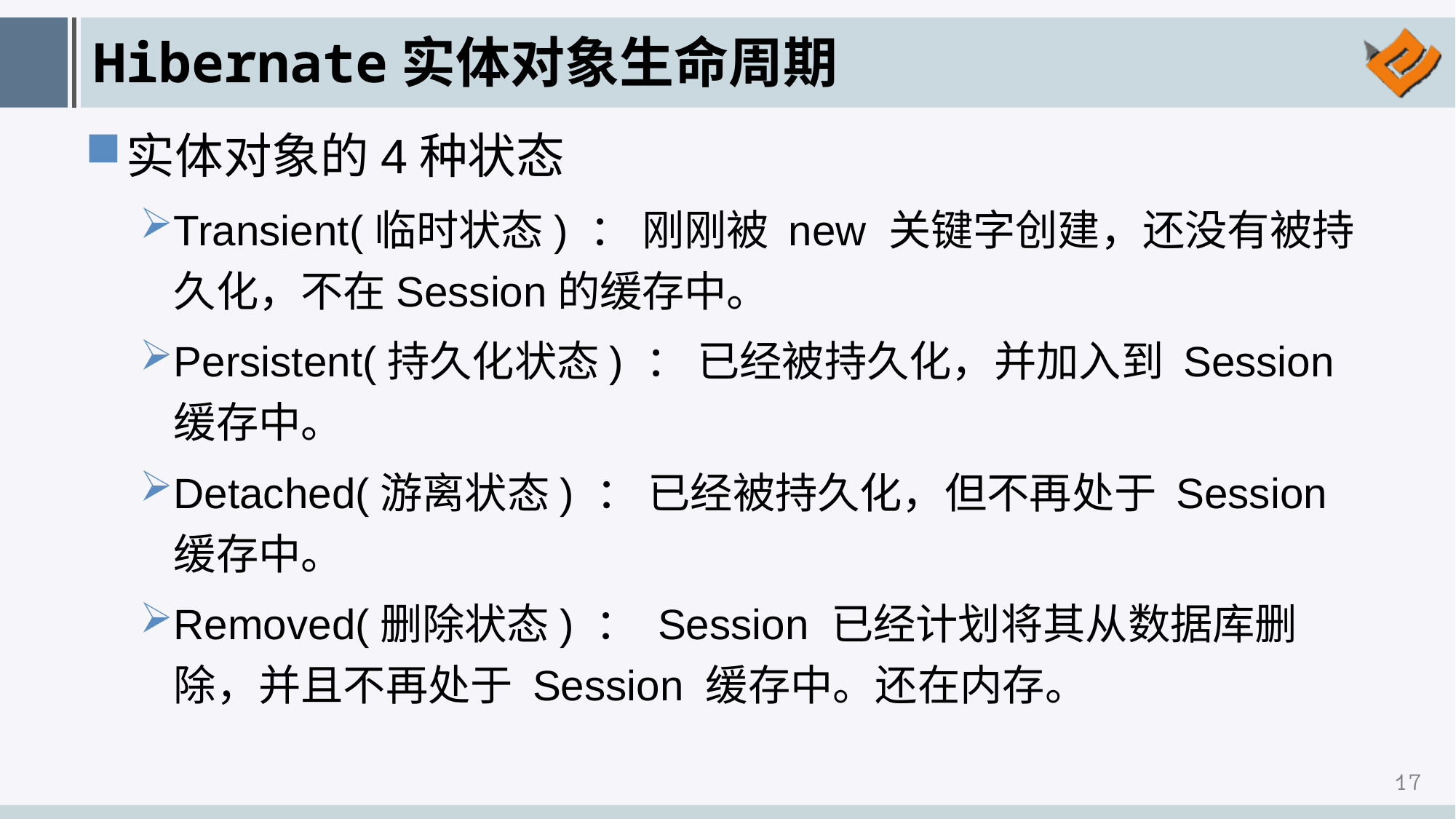

# Hibernate实体对象生命周期
实体对象的4种状态
Transient(临时状态) ： 刚刚被 new 关键字创建，还没有被持久化，不在Session的缓存中。
Persistent(持久化状态) ： 已经被持久化，并加入到 Session 缓存中。
Detached(游离状态) ： 已经被持久化，但不再处于 Session 缓存中。
Removed(删除状态) ： Session 已经计划将其从数据库删除，并且不再处于 Session 缓存中。还在内存。